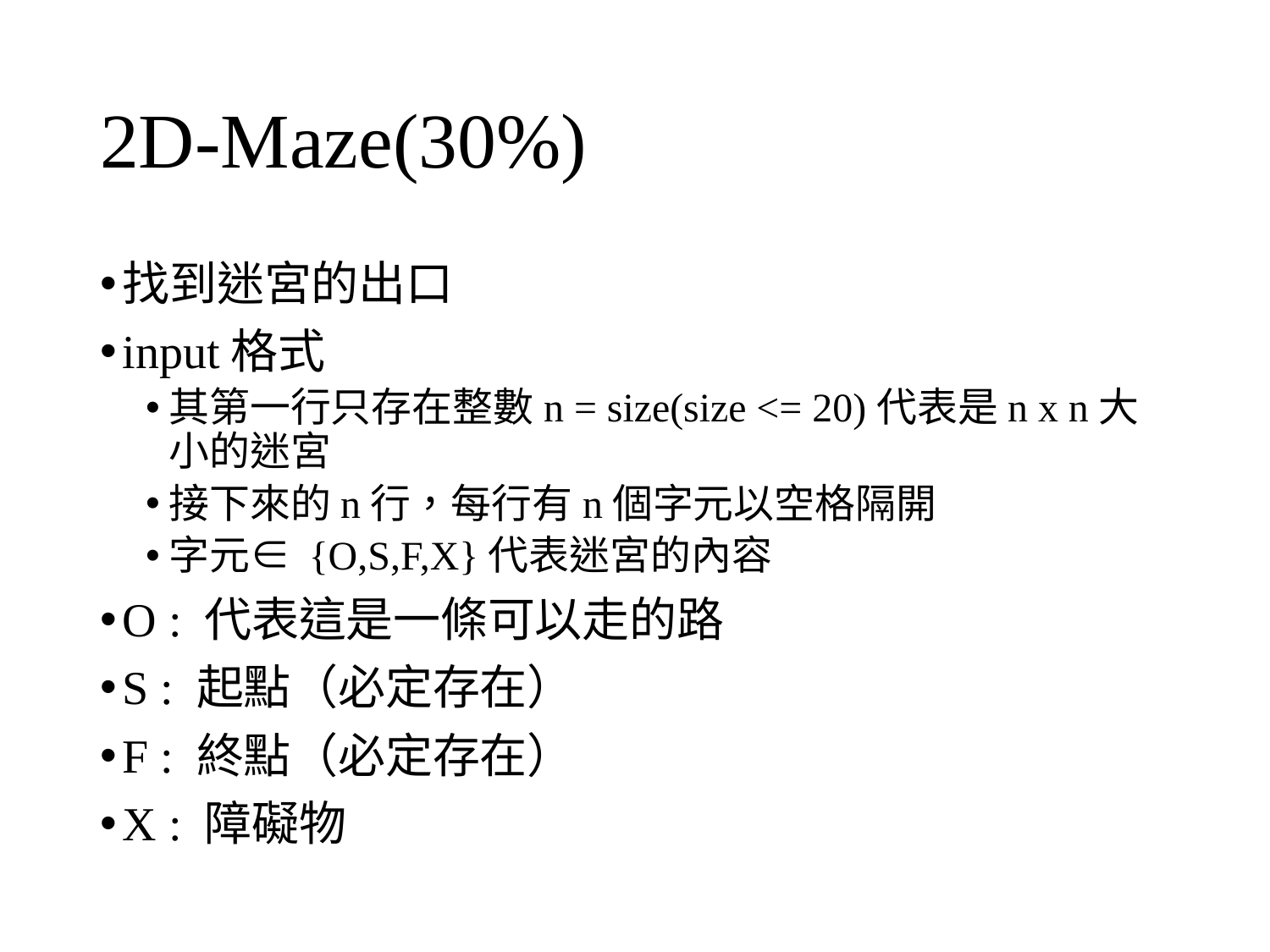

# 2D-Maze(30%)
找到迷宮的出口
input格式
其第一行只存在整數n = size(size <= 20)代表是n x n大小的迷宮
接下來的n行，每行有n個字元以空格隔開
字元∈ {O,S,F,X}代表迷宮的內容
O : 代表這是一條可以走的路
S : 起點（必定存在）
F : 終點（必定存在）
X : 障礙物